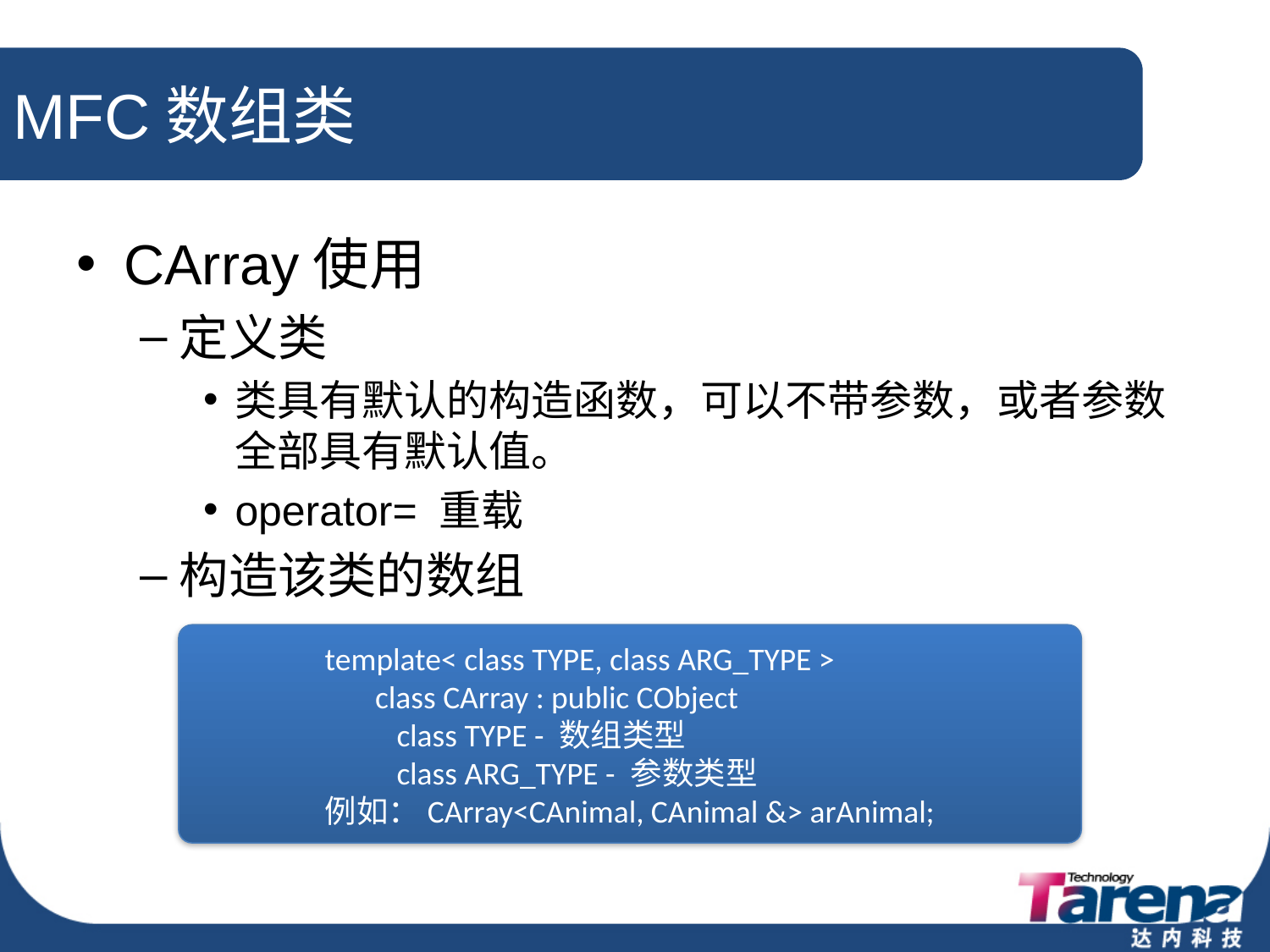

# MFC数组类
CArray使用
定义类
类具有默认的构造函数，可以不带参数，或者参数全部具有默认值。
operator= 重载
构造该类的数组
template< class TYPE, class ARG_TYPE >
       class CArray : public CObject
          class TYPE - 数组类型
          class ARG_TYPE - 参数类型
例如：CArray<CAnimal, CAnimal &> arAnimal;